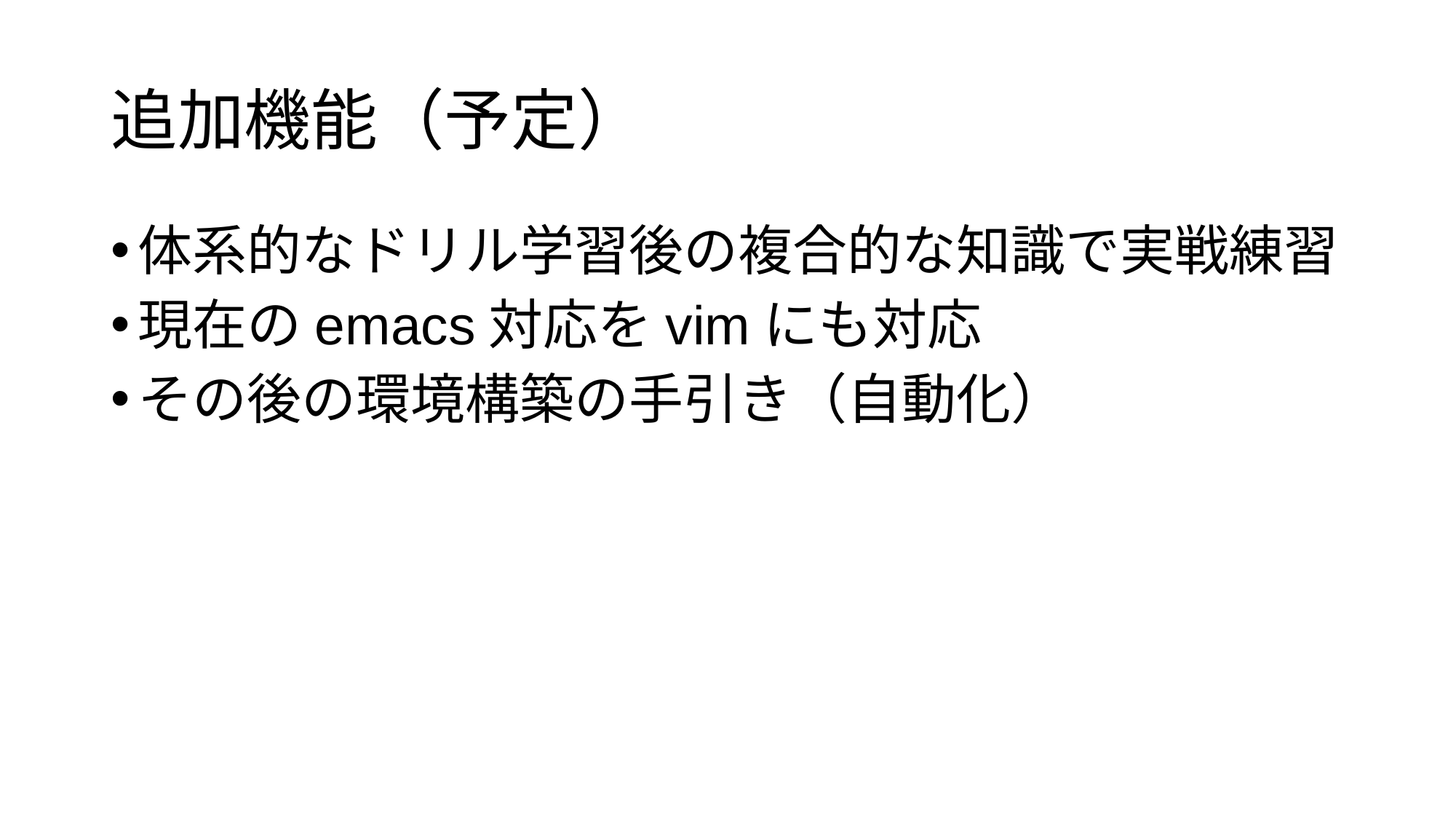

# 追加機能（予定）
体系的なドリル学習後の複合的な知識で実戦練習
現在のemacs対応をvimにも対応
その後の環境構築の手引き（自動化）